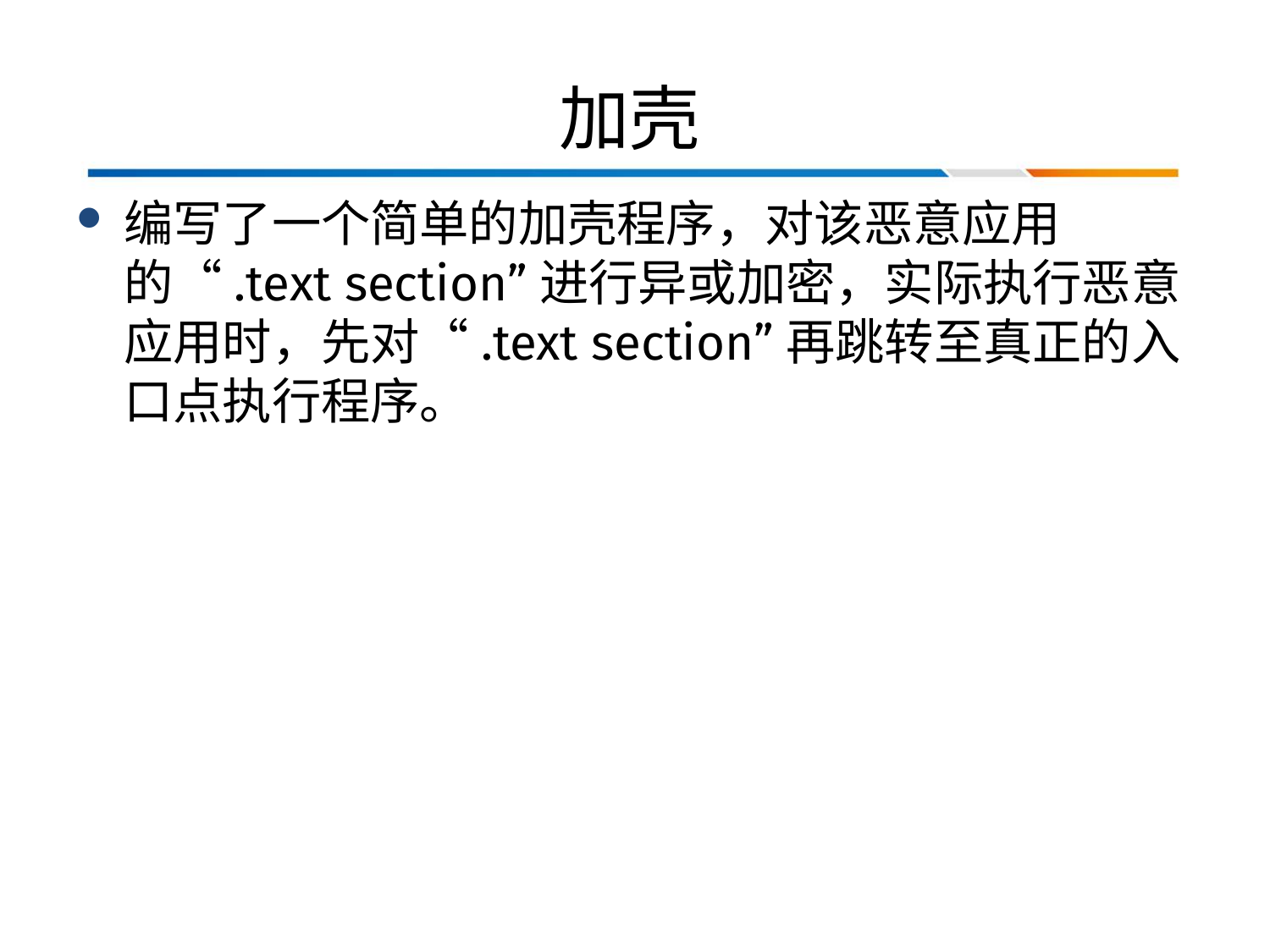

# 加壳
编写了一个简单的加壳程序，对该恶意应用的“.text section”进行异或加密，实际执行恶意应用时，先对“.text section”再跳转至真正的入口点执行程序。